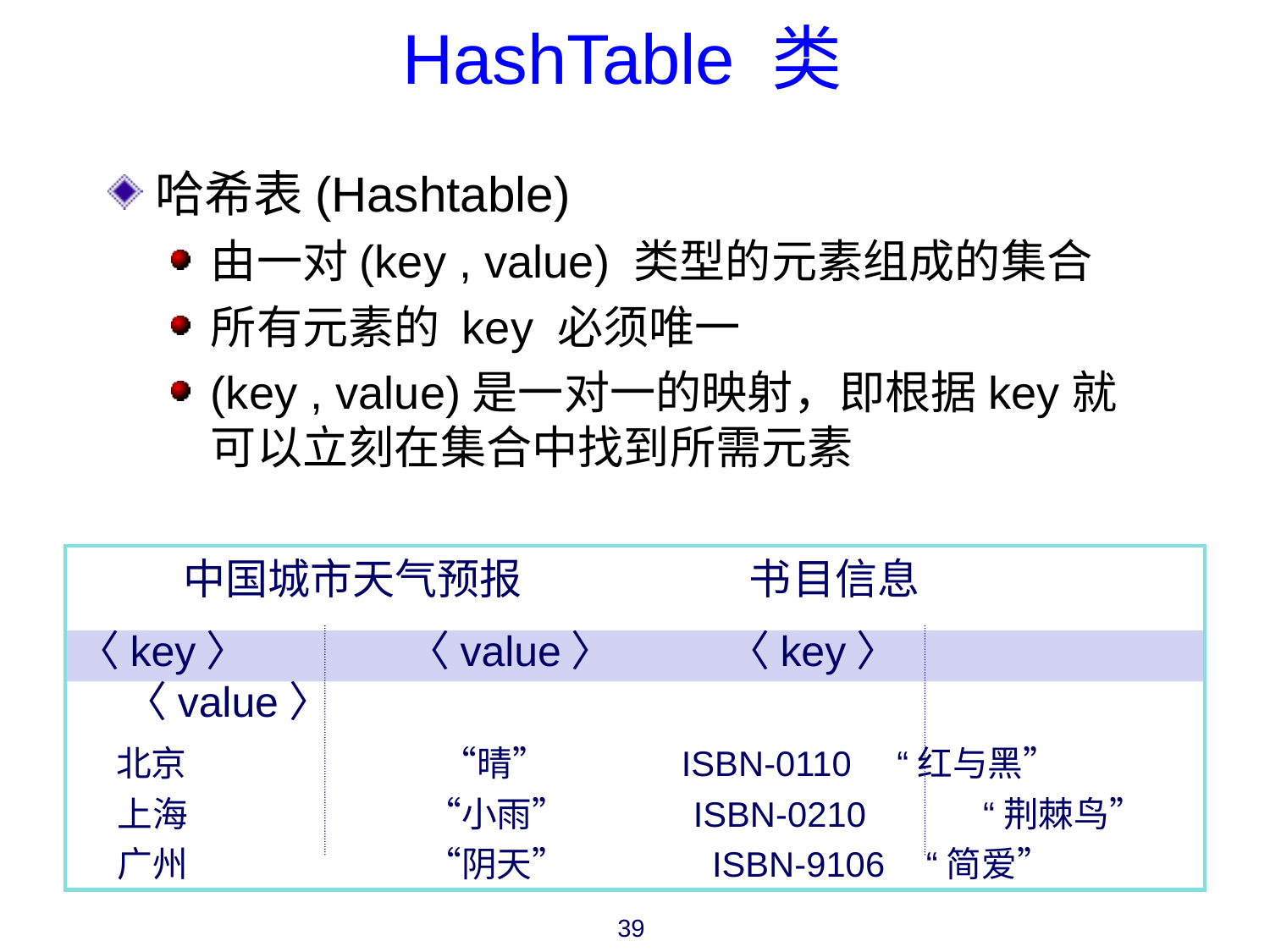

# HashTable 类
哈希表(Hashtable)
由一对(key , value) 类型的元素组成的集合
所有元素的 key 必须唯一
(key , value)是一对一的映射，即根据key就可以立刻在集合中找到所需元素
          中国城市天气预报                        书目信息
〈key〉 	   〈value〉            〈key〉           〈value〉
   北京	   	        “晴”                ISBN-0110	 “红与黑”
    上海	    	      “小雨”               ISBN-0210            “荆棘鸟”
    广州		      “阴天” 	         ISBN-9106	    “简爱”

39